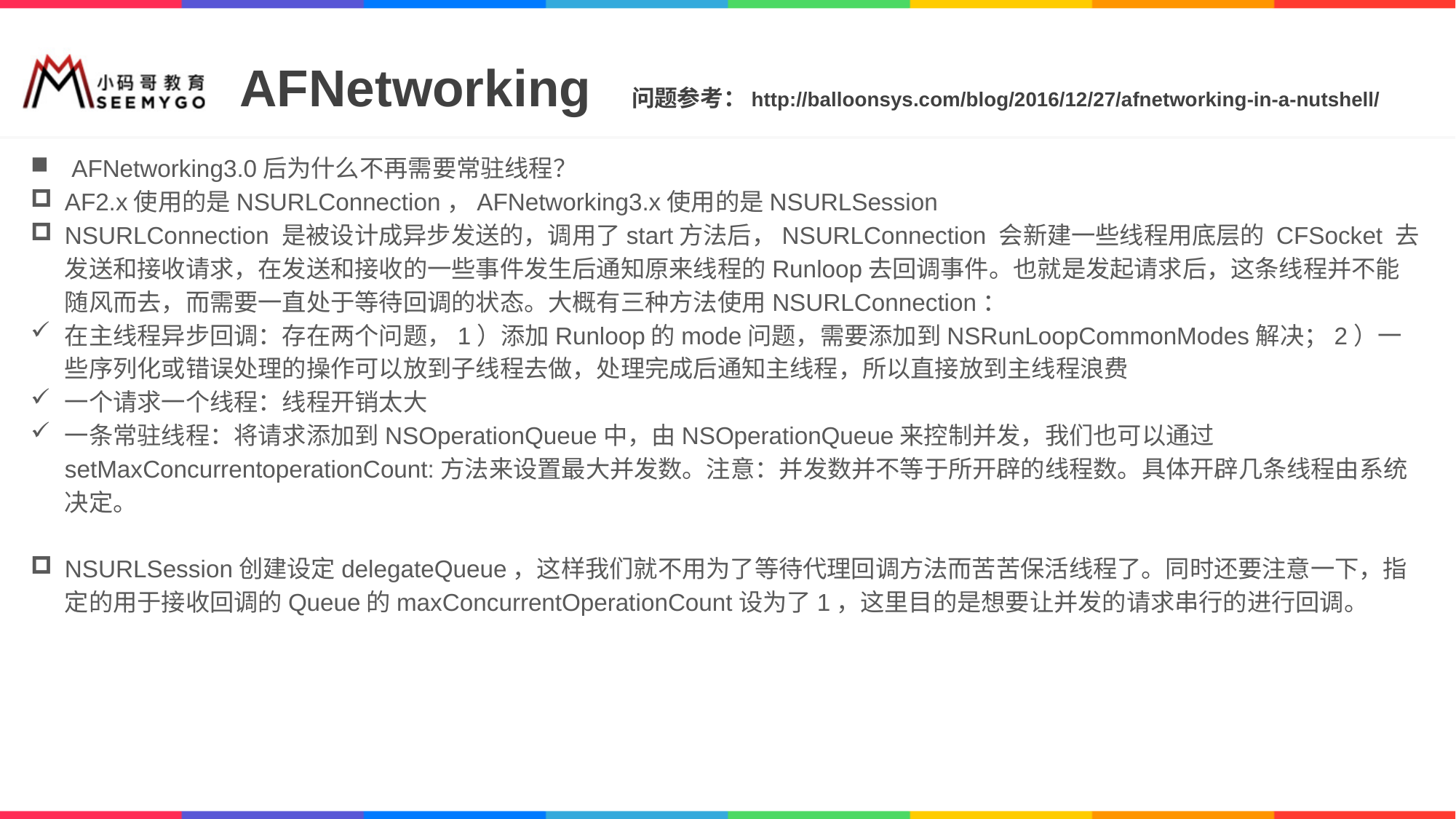

# AFNetworking  问题参考：http://balloonsys.com/blog/2016/12/27/afnetworking-in-a-nutshell/
AFNetworking3.0后为什么不再需要常驻线程？
AF2.x使用的是NSURLConnection，AFNetworking3.x使用的是NSURLSession
NSURLConnection 是被设计成异步发送的，调用了start方法后，NSURLConnection 会新建一些线程用底层的 CFSocket 去发送和接收请求，在发送和接收的一些事件发生后通知原来线程的Runloop去回调事件。也就是发起请求后，这条线程并不能随风而去，而需要一直处于等待回调的状态。大概有三种方法使用NSURLConnection：
在主线程异步回调：存在两个问题，1）添加Runloop的mode问题，需要添加到NSRunLoopCommonModes解决；2）一些序列化或错误处理的操作可以放到子线程去做，处理完成后通知主线程，所以直接放到主线程浪费
一个请求一个线程：线程开销太大
一条常驻线程：将请求添加到NSOperationQueue中，由NSOperationQueue来控制并发，我们也可以通过setMaxConcurrentoperationCount:方法来设置最大并发数。注意：并发数并不等于所开辟的线程数。具体开辟几条线程由系统决定。

NSURLSession创建设定delegateQueue，这样我们就不用为了等待代理回调方法而苦苦保活线程了。同时还要注意一下，指定的用于接收回调的Queue的maxConcurrentOperationCount设为了1，这里目的是想要让并发的请求串行的进行回调。